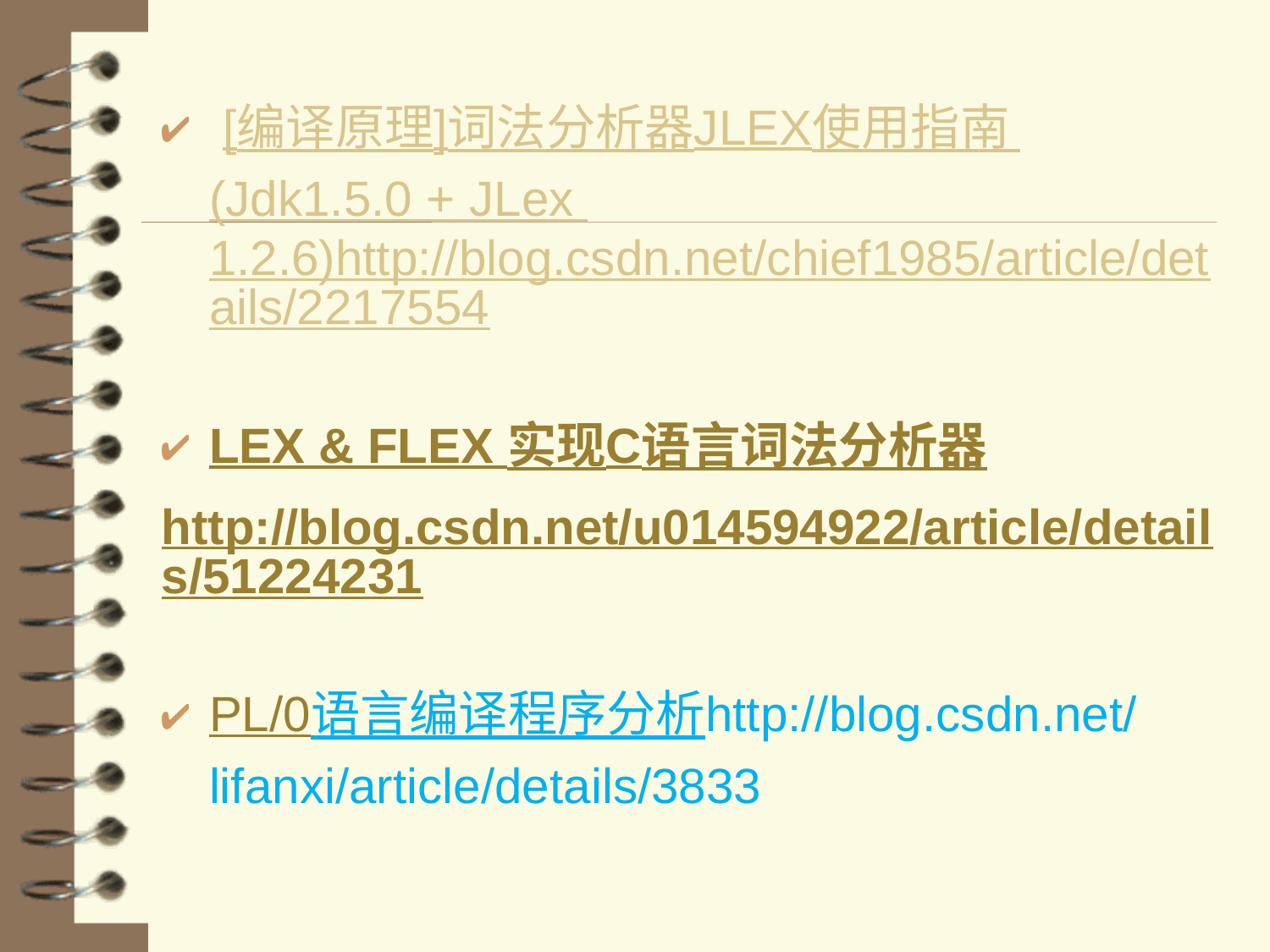

[编译原理]词法分析器JLEX使用指南 (Jdk1.5.0 + JLex 1.2.6)http://blog.csdn.net/chief1985/article/details/2217554

LEX & FLEX 实现C语言词法分析器
http://blog.csdn.net/u014594922/article/details/51224231

PL/0语言编译程序分析http://blog.csdn.net/lifanxi/article/details/3833